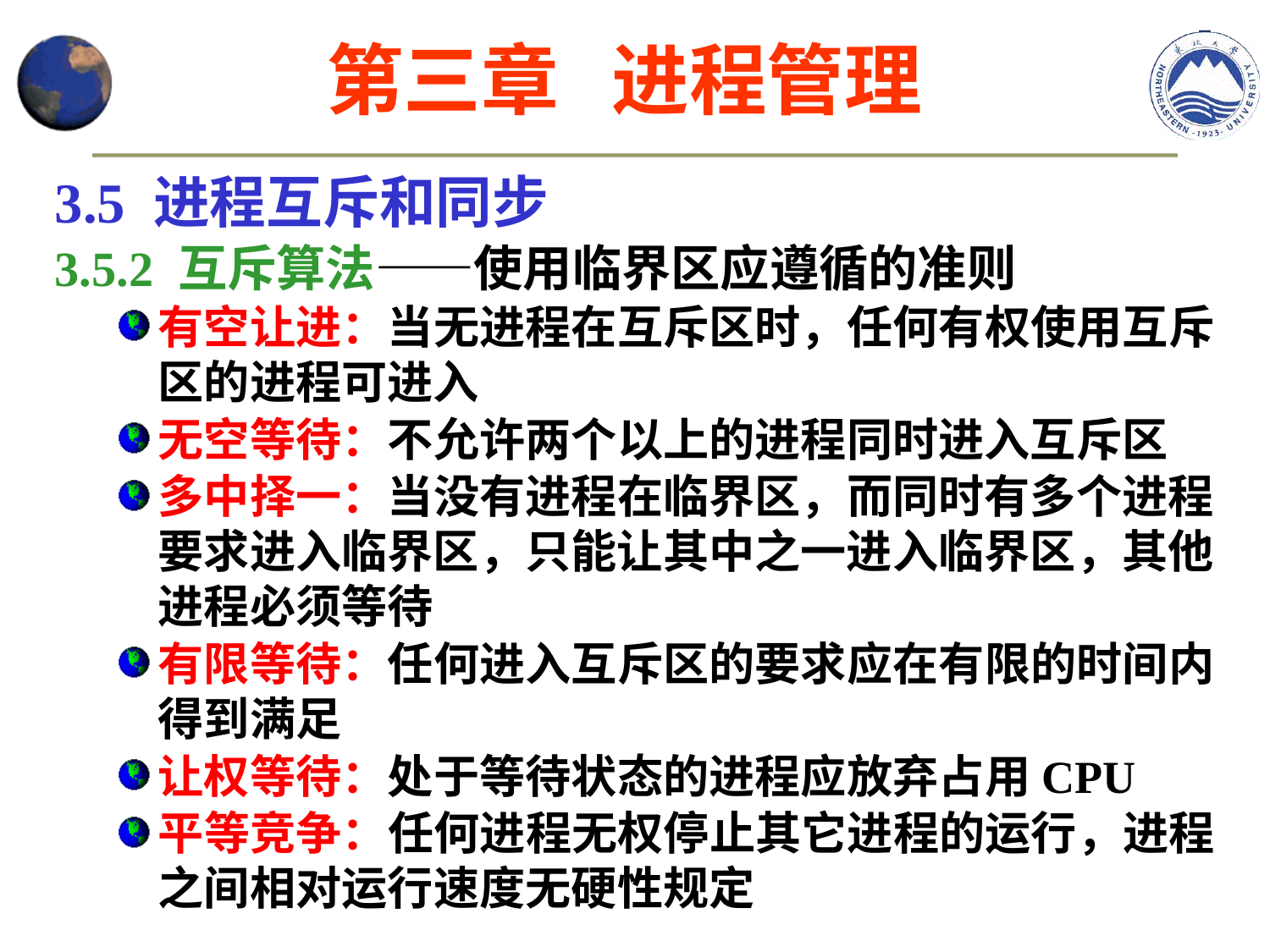

第三章   进程管理
3.5 进程互斥和同步
3.5.2 互斥算法——使用临界区应遵循的准则
有空让进：当无进程在互斥区时，任何有权使用互斥区的进程可进入
无空等待：不允许两个以上的进程同时进入互斥区
多中择一：当没有进程在临界区，而同时有多个进程要求进入临界区，只能让其中之一进入临界区，其他进程必须等待
有限等待：任何进入互斥区的要求应在有限的时间内得到满足
让权等待：处于等待状态的进程应放弃占用CPU
平等竞争：任何进程无权停止其它进程的运行，进程之间相对运行速度无硬性规定